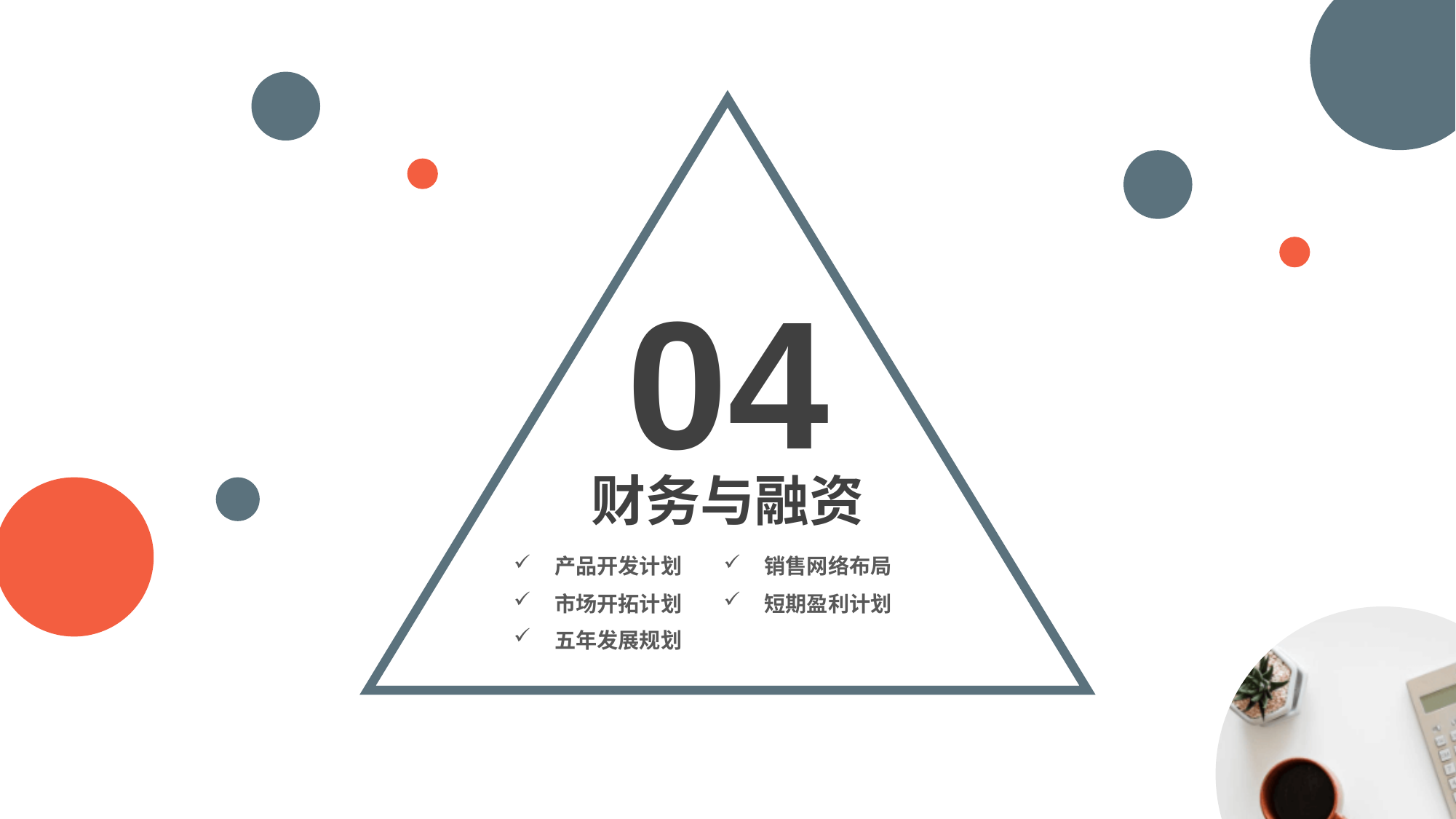

04
财务与融资

产品开发计划
销售网络布局
市场开拓计划
短期盈利计划

五年发展规划